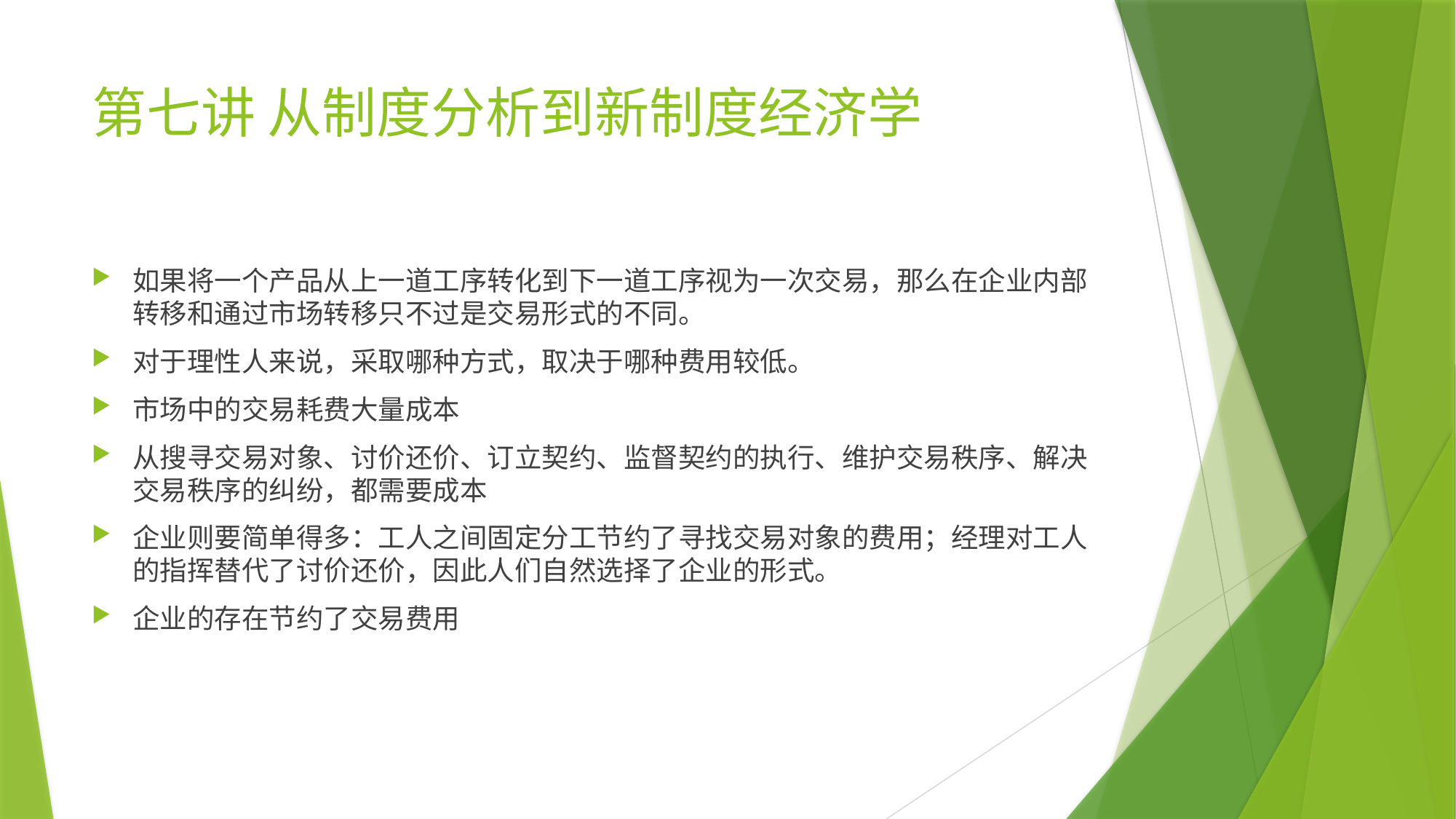

# 第七讲 从制度分析到新制度经济学
如果将一个产品从上一道工序转化到下一道工序视为一次交易，那么在企业内部转移和通过市场转移只不过是交易形式的不同。
对于理性人来说，采取哪种方式，取决于哪种费用较低。
市场中的交易耗费大量成本
从搜寻交易对象、讨价还价、订立契约、监督契约的执行、维护交易秩序、解决交易秩序的纠纷，都需要成本
企业则要简单得多：工人之间固定分工节约了寻找交易对象的费用；经理对工人的指挥替代了讨价还价，因此人们自然选择了企业的形式。
企业的存在节约了交易费用